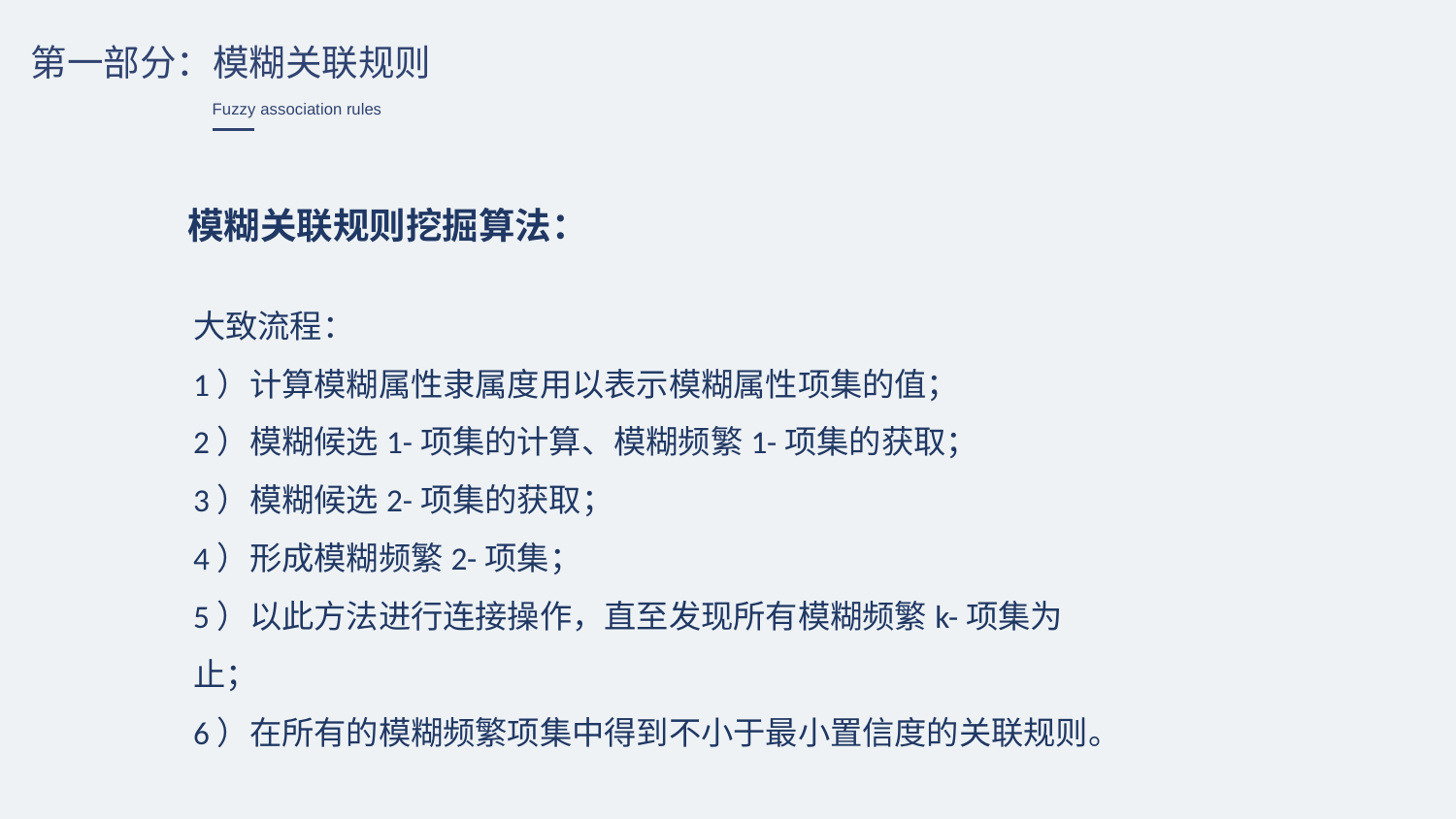

第一部分：模糊关联规则
Fuzzy association rules
模糊关联规则挖掘算法：
大致流程：
1）计算模糊属性隶属度用以表示模糊属性项集的值；
2）模糊候选1-项集的计算、模糊频繁1-项集的获取；
3）模糊候选2-项集的获取；
4）形成模糊频繁2-项集；
5）以此方法进行连接操作，直至发现所有模糊频繁k-项集为止；
6）在所有的模糊频繁项集中得到不小于最小置信度的关联规则。